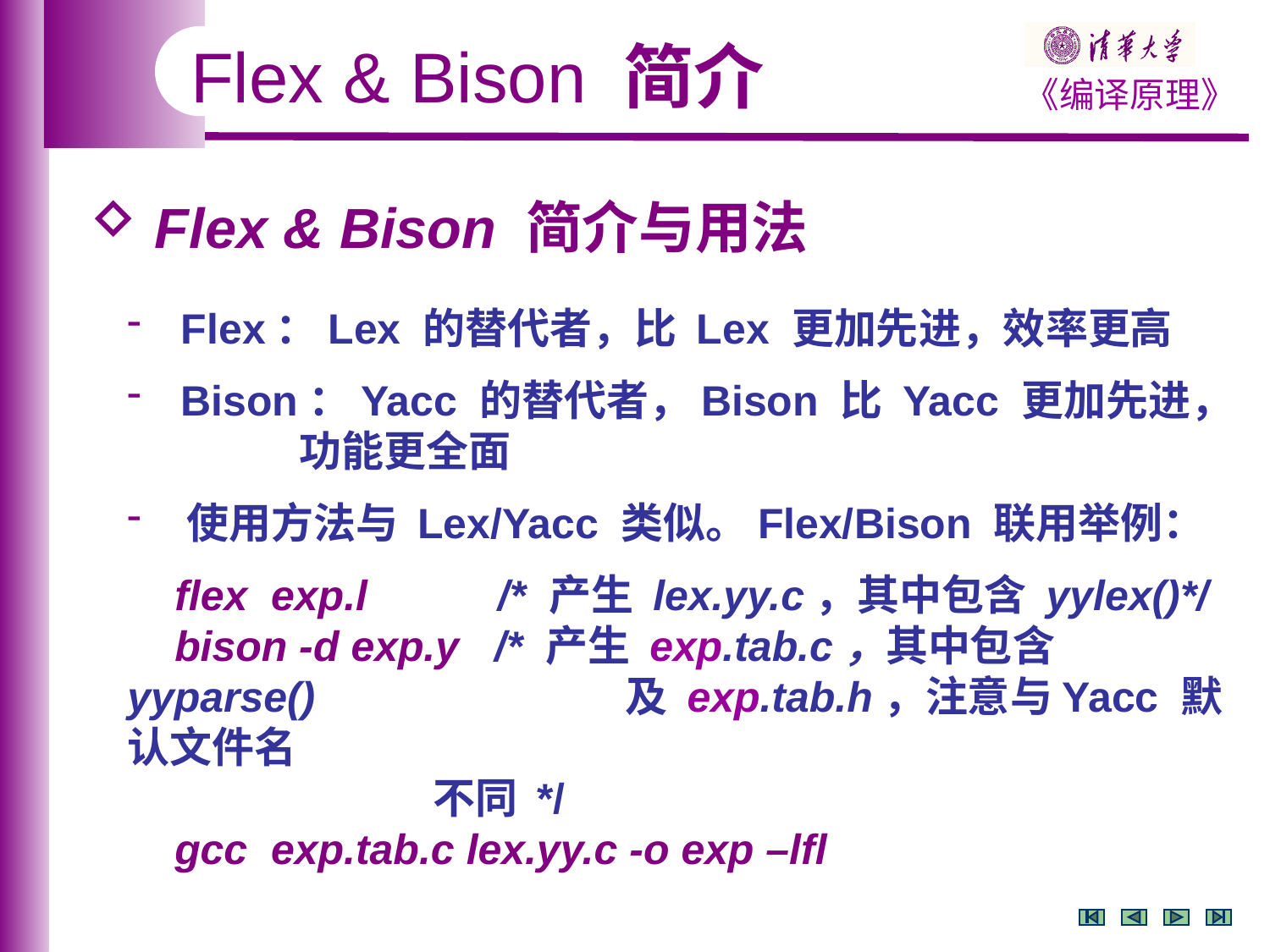

Flex & Bison 简介

 Flex & Bison 简介与用法

  Flex：Lex 的替代者，比 Lex 更加先进，效率更高

  Bison：Yacc 的替代者，Bison 比 Yacc 更加先进，
                 功能更全面

  使用方法与 Lex/Yacc 类似。Flex/Bison 联用举例：

    flex  exp.l           /* 产生 lex.yy.c，其中包含 yylex()*/
    bison -d exp.y   /* 产生 exp.tab.c，其中包含 yyparse() 		         及 exp.tab.h，注意与Yacc 默认文件名
                               不同 */
    gcc  exp.tab.c lex.yy.c -o exp –lfl